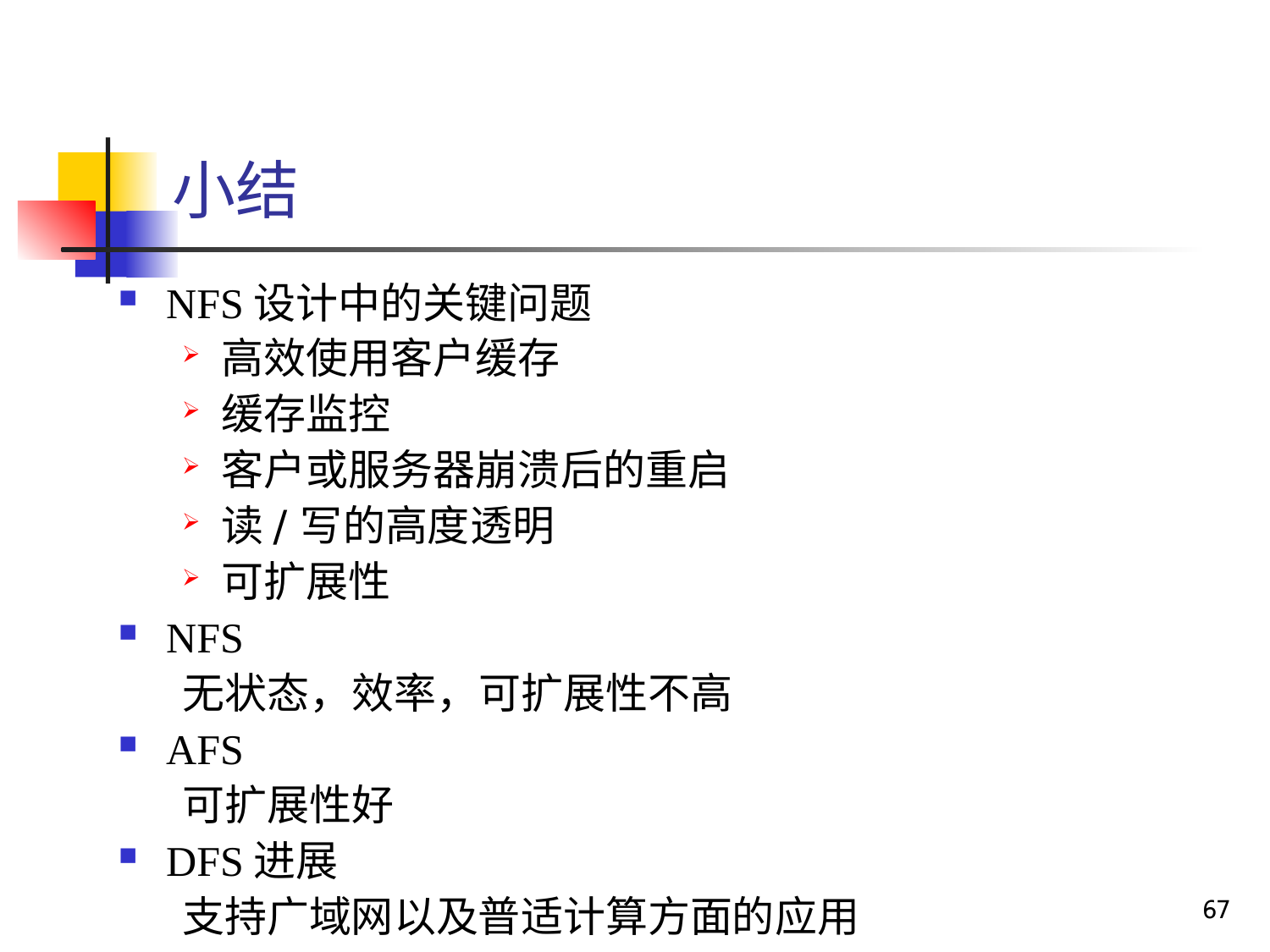

小结
NFS设计中的关键问题
高效使用客户缓存
缓存监控
客户或服务器崩溃后的重启
读/写的高度透明
可扩展性
NFS
无状态，效率，可扩展性不高
AFS
可扩展性好
DFS进展
支持广域网以及普适计算方面的应用
67